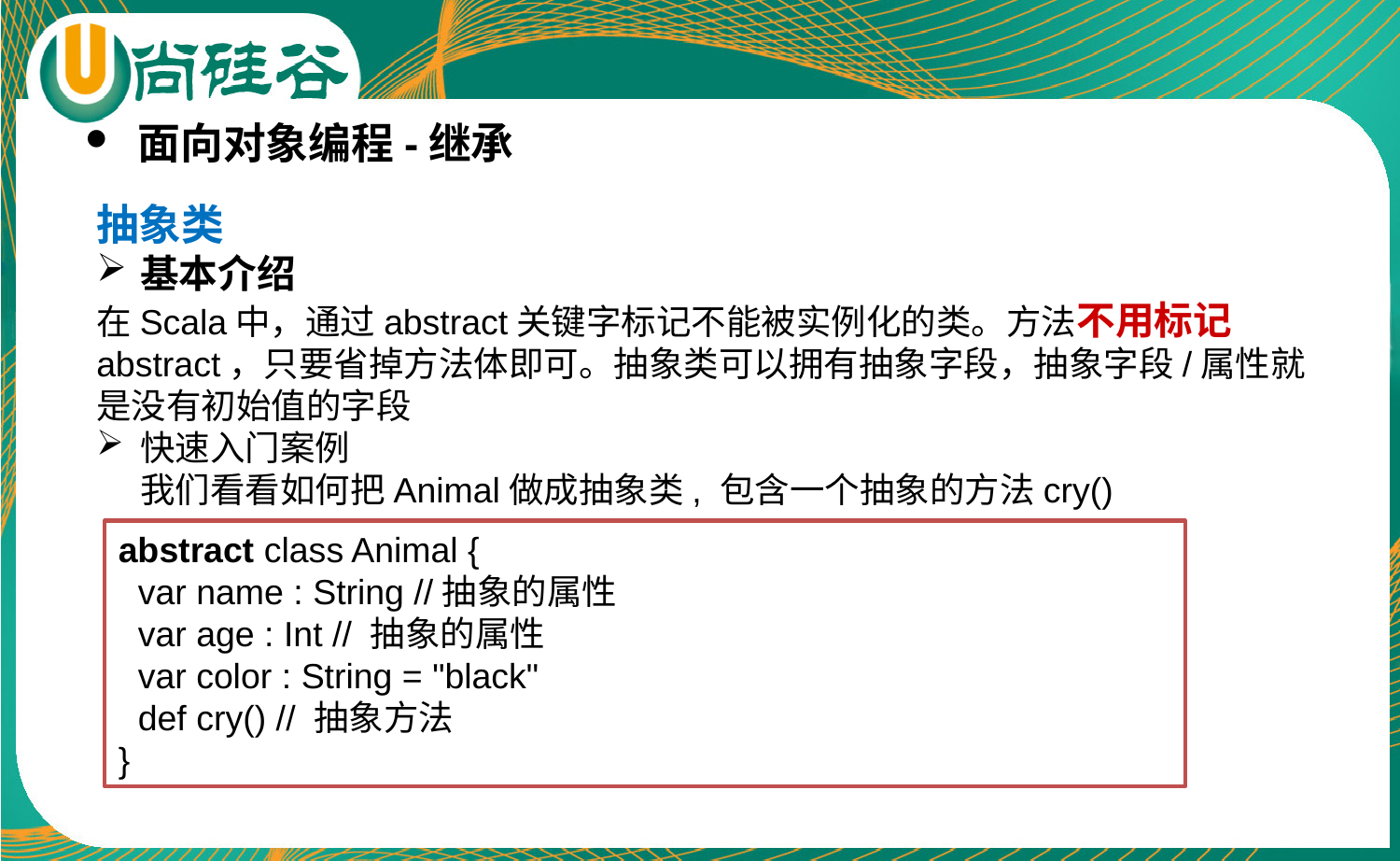

面向对象编程-继承

抽象类
基本介绍
在Scala中，通过abstract关键字标记不能被实例化的类。方法不用标记abstract，只要省掉方法体即可。抽象类可以拥有抽象字段，抽象字段/属性就是没有初始值的字段
快速入门案例
我们看看如何把Animal做成抽象类, 包含一个抽象的方法cry()
abstract class Animal {
  var name : String //抽象的属性
  var age : Int // 抽象的属性
  var color : String = "black"
  def cry() // 抽象方法
}